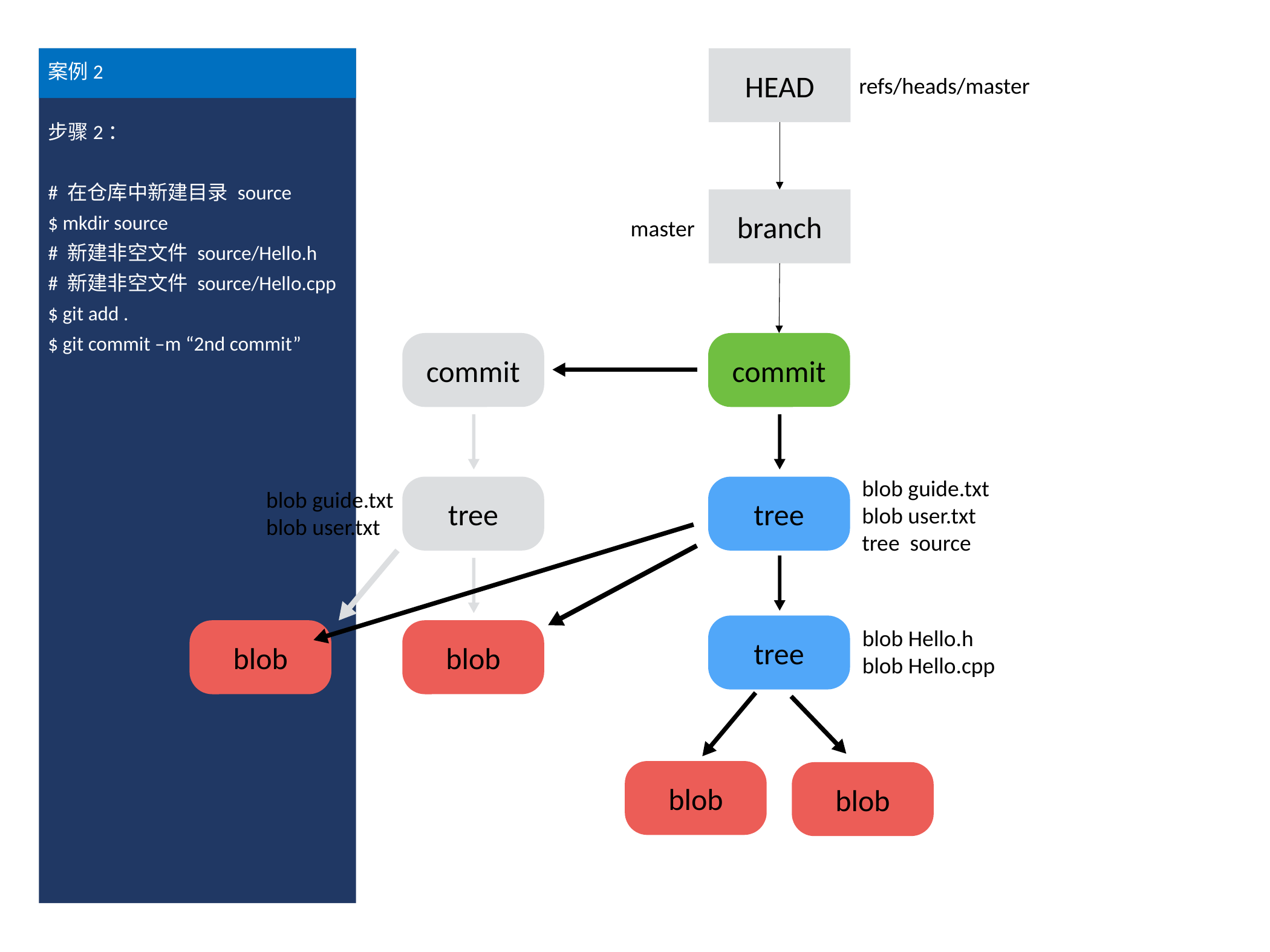

案例2
案例2

步骤2：

# 在仓库中新建目录 source
$ mkdir source
# 新建非空文件 source/Hello.h
# 新建非空文件 source/Hello.cpp
$ git add .
$ git commit –m “2nd commit”
HEAD
refs/heads/master
branch
master

commit
commit

blob guide.txt
blob user.txt
tree  source
tree
tree
blob guide.txt
blob user.txt

tree
blob Hello.h
blob Hello.cpp
blob
blob

blob
blob